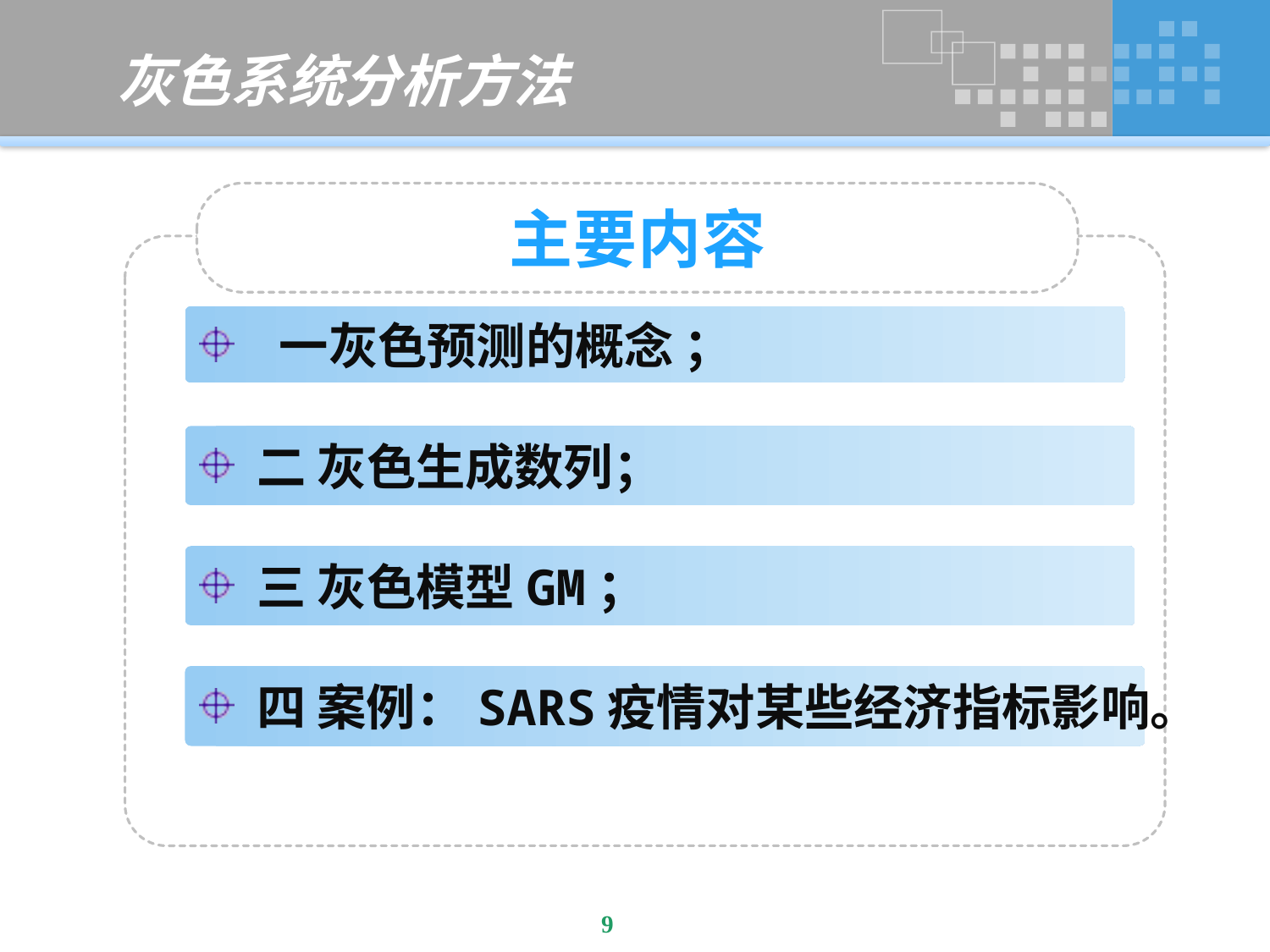

# 灰色系统分析方法

主要内容

   一灰色预测的概念 ；
 二 灰色生成数列；
 三 灰色模型GM；
 四 案例：SARS疫情对某些经济指标影响。
9